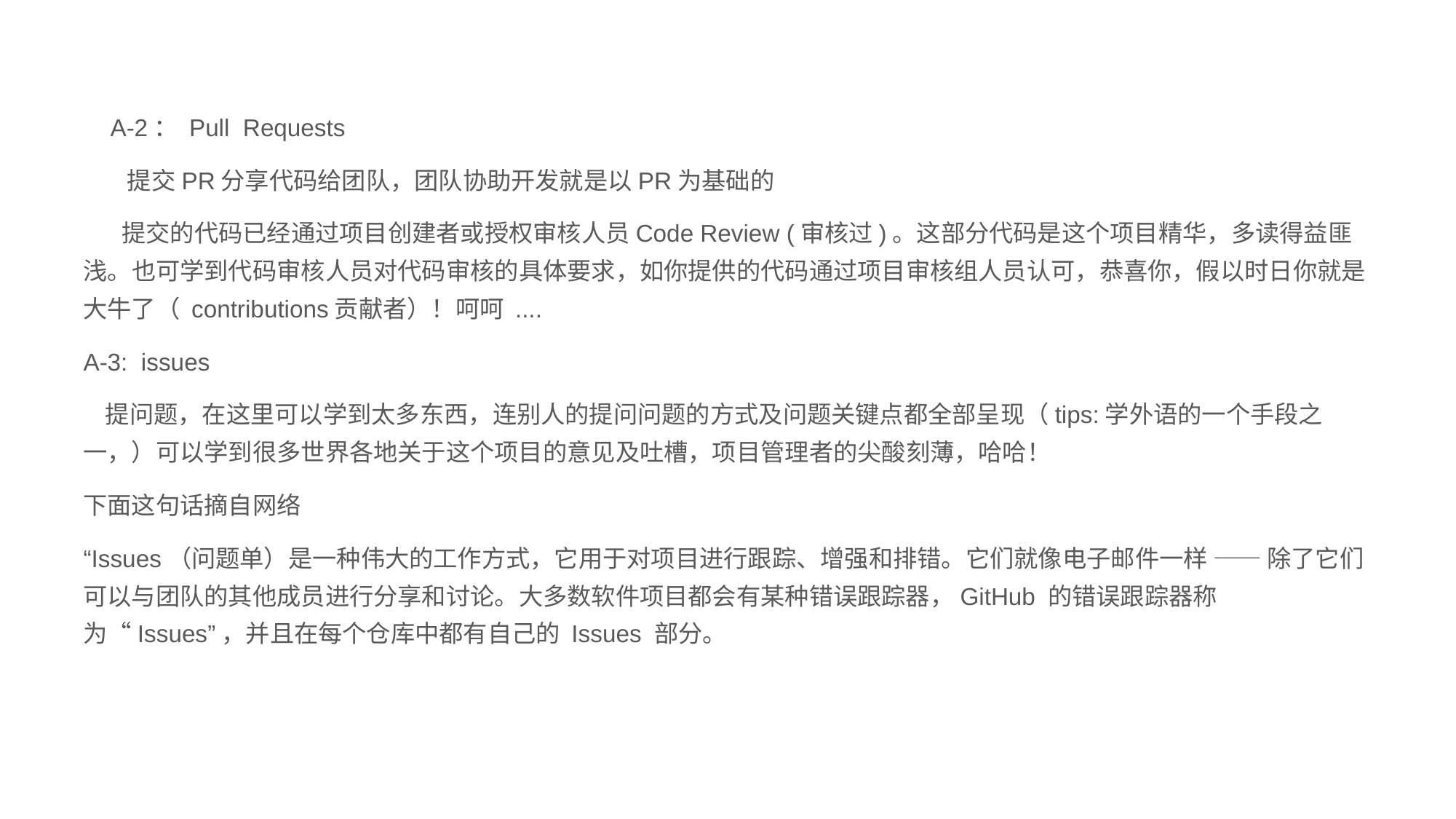

A-2： Pull  Requests
       提交PR分享代码给团队，团队协助开发就是以PR为基础的
      提交的代码已经通过项目创建者或授权审核人员Code Review (审核过)。这部分代码是这个项目精华，多读得益匪浅。也可学到代码审核人员对代码审核的具体要求，如你提供的代码通过项目审核组人员认可，恭喜你，假以时日你就是大牛了（ contributions贡献者）！呵呵 ....
A-3:  issues
   提问题，在这里可以学到太多东西，连别人的提问问题的方式及问题关键点都全部呈现（tips:学外语的一个手段之一，）可以学到很多世界各地关于这个项目的意见及吐槽，项目管理者的尖酸刻薄，哈哈！
下面这句话摘自网络
“Issues（问题单）是一种伟大的工作方式，它用于对项目进行跟踪、增强和排错。它们就像电子邮件一样 —— 除了它们可以与团队的其他成员进行分享和讨论。大多数软件项目都会有某种错误跟踪器，GitHub 的错误跟踪器称为“Issues”，并且在每个仓库中都有自己的 Issues 部分。